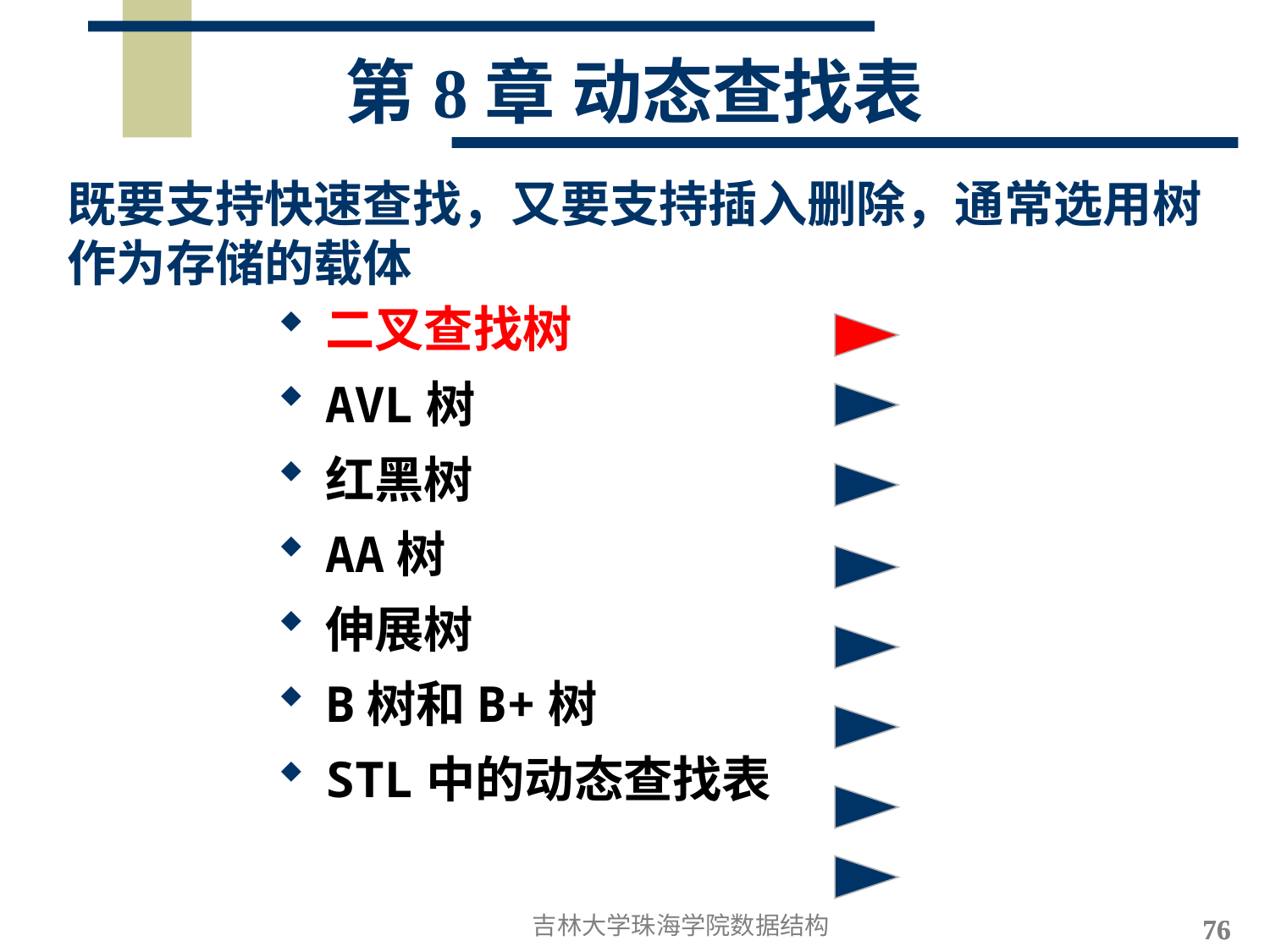

# 第8章 动态查找表
既要支持快速查找，又要支持插入删除，通常选用树作为存储的载体
二叉查找树
AVL树
红黑树
AA树
伸展树
B树和B+树
STL中的动态查找表

76
吉林大学珠海学院数据结构